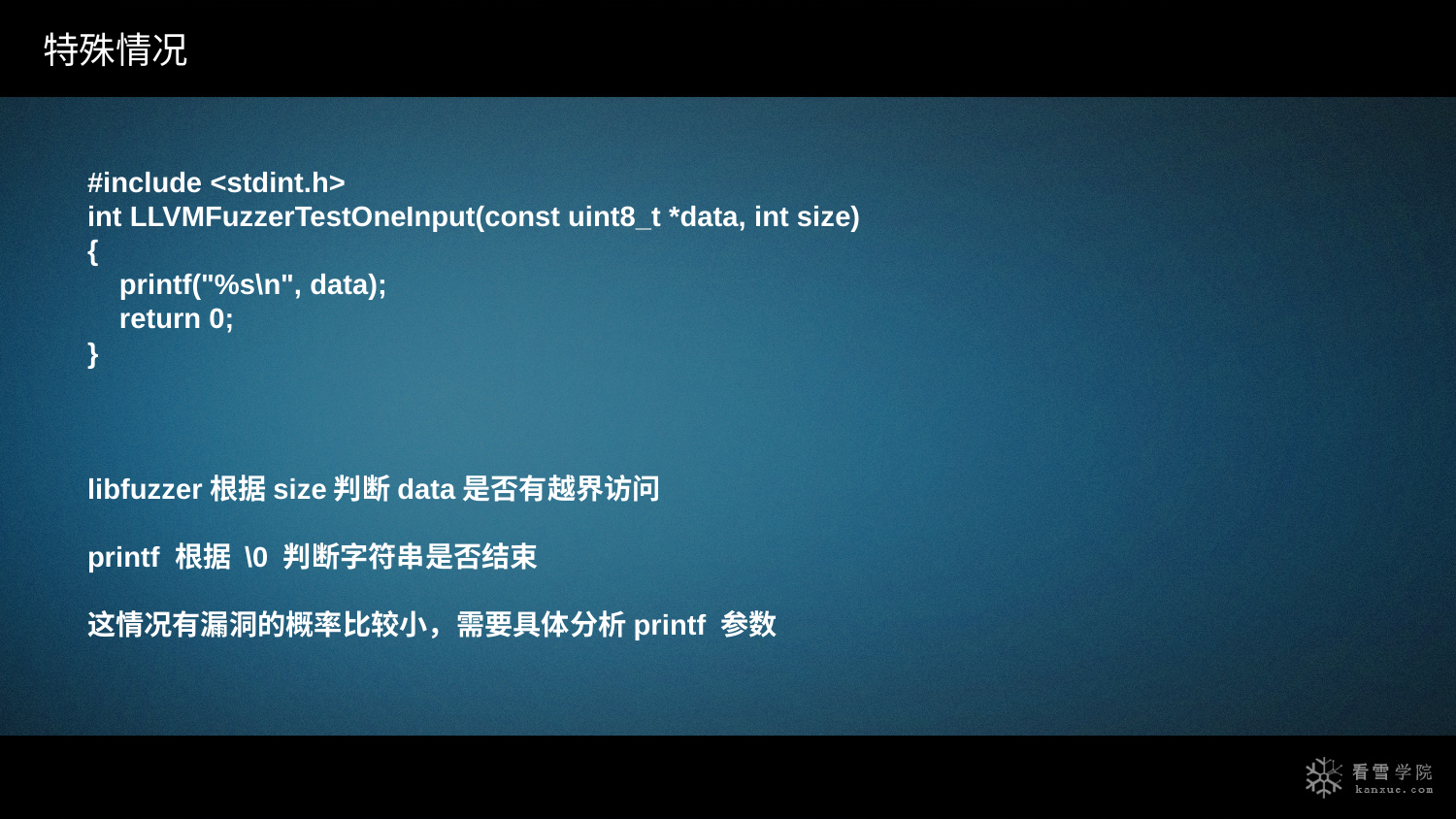

特殊情况
#include <stdint.h>
int LLVMFuzzerTestOneInput(const uint8_t *data, int size)
{
    printf("%s\n", data);
    return 0;
}

libfuzzer根据size判断data是否有越界访问

printf 根据 \0 判断字符串是否结束

这情况有漏洞的概率比较小，需要具体分析printf 参数